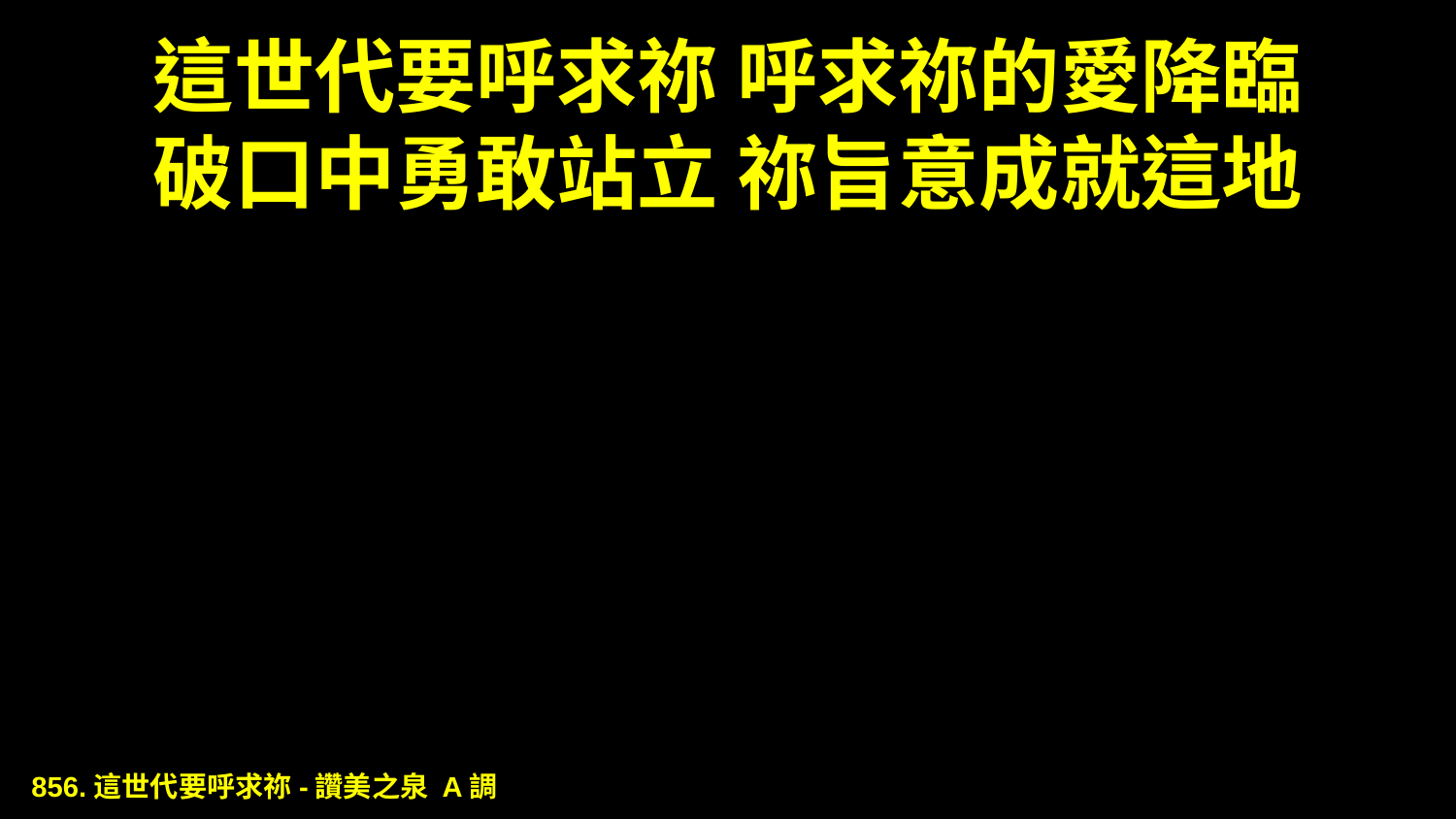

# 這世代要呼求祢 呼求祢的愛降臨 破口中勇敢站立 祢旨意成就這地
856.這世代要呼求祢-讚美之泉 A調